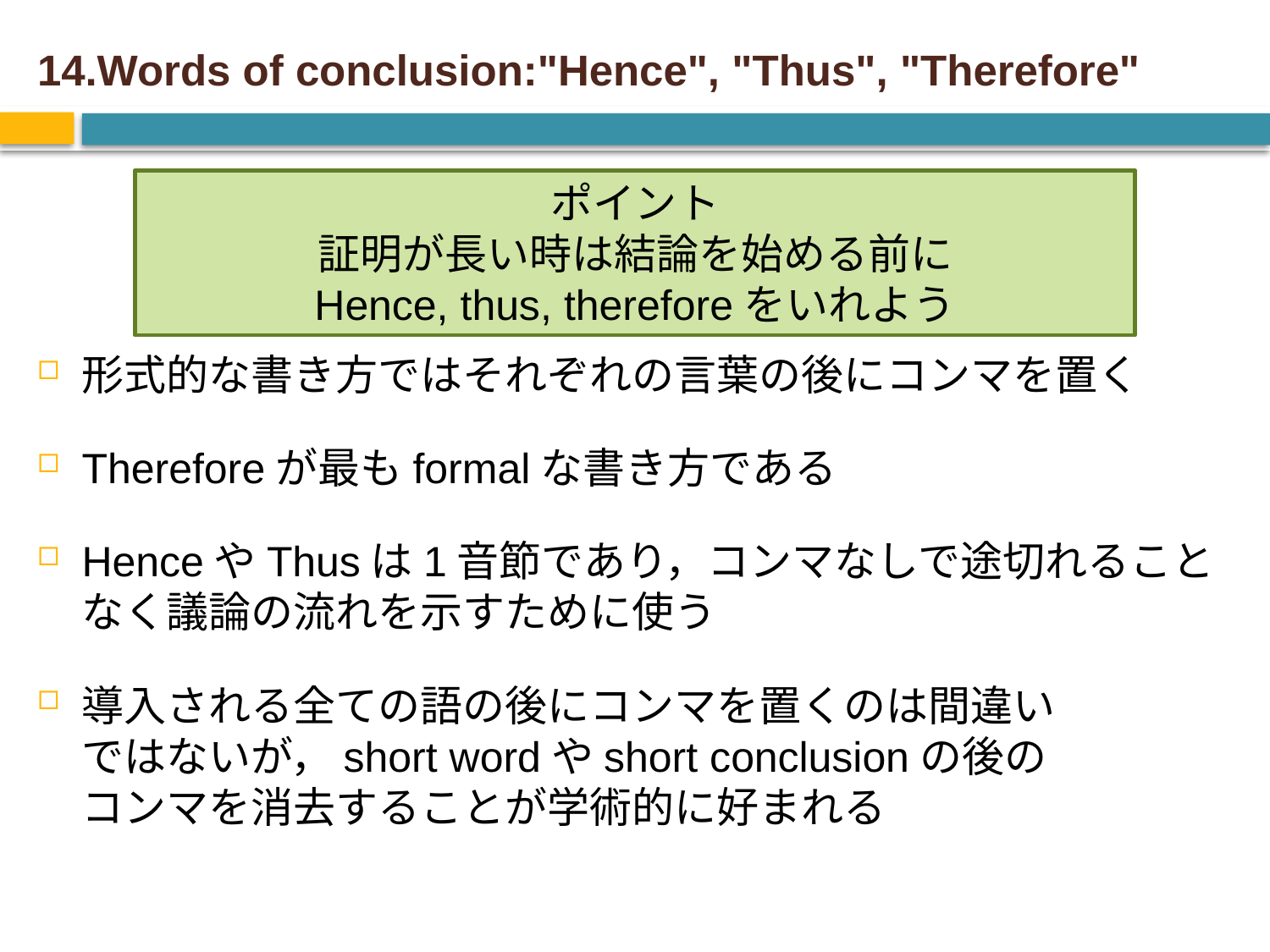

# 14.Words of conclusion:"Hence", "Thus", "Therefore"

形式的な書き方ではそれぞれの言葉の後にコンマを置く
Thereforeが最もformalな書き方である
HenceやThusは1音節であり，コンマなしで途切れること
なく議論の流れを示すために使う
導入される全ての語の後にコンマを置くのは間違い
ではないが，short wordやshort conclusionの後の
コンマを消去することが学術的に好まれる

ポイント
証明が長い時は結論を始める前に
Hence, thus, thereforeをいれよう